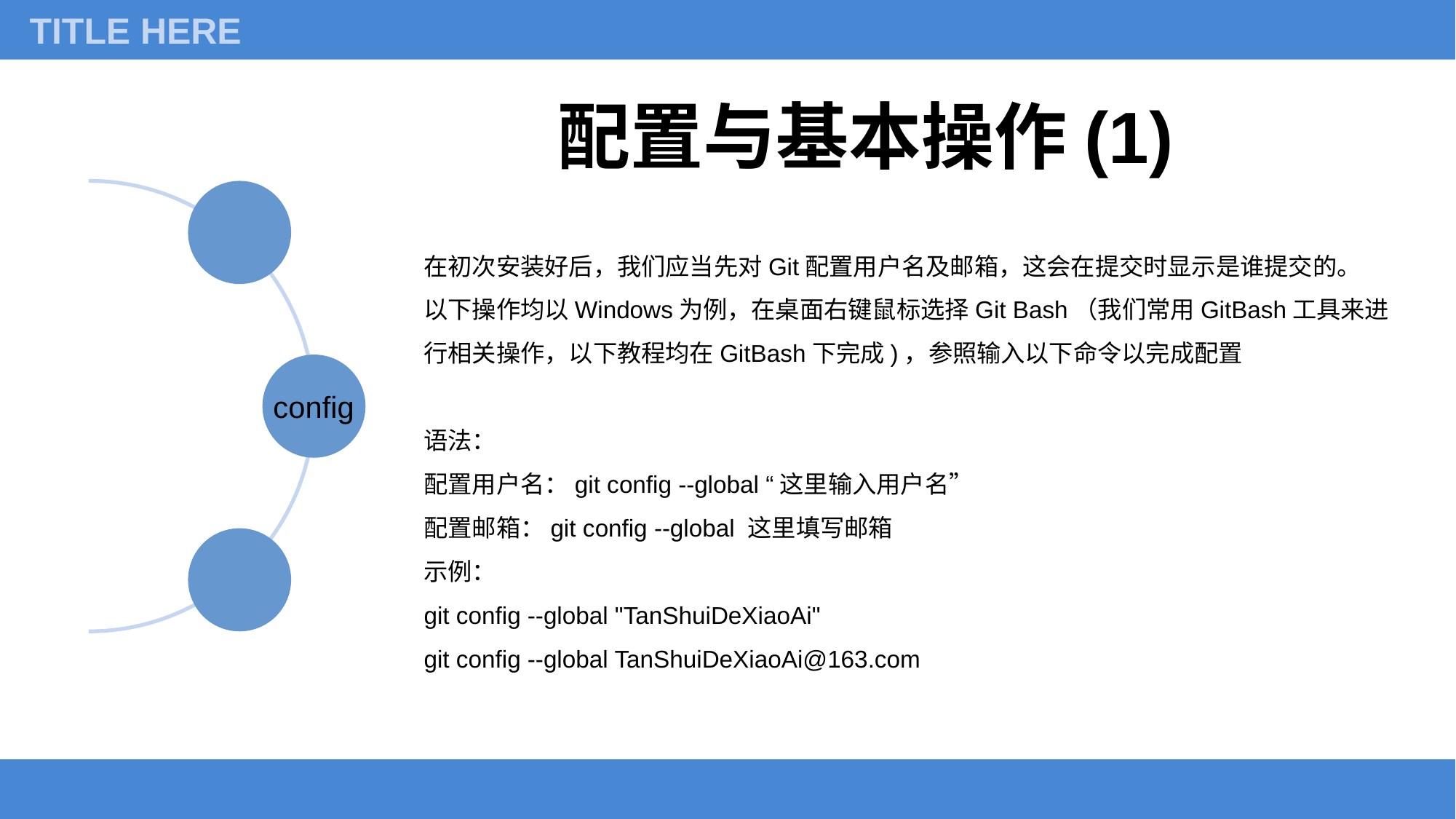

TITLE HERE
配置与基本操作(1)

在初次安装好后，我们应当先对Git配置用户名及邮箱，这会在提交时显示是谁提交的。
以下操作均以Windows为例，在桌面右键鼠标选择Git Bash（我们常用GitBash工具来进行相关操作，以下教程均在GitBash下完成)，参照输入以下命令以完成配置

语法：
配置用户名：git config --global “这里输入用户名”
配置邮箱：git config --global 这里填写邮箱
示例：
git config --global "TanShuiDeXiaoAi"
git config --global TanShuiDeXiaoAi@163.com

config